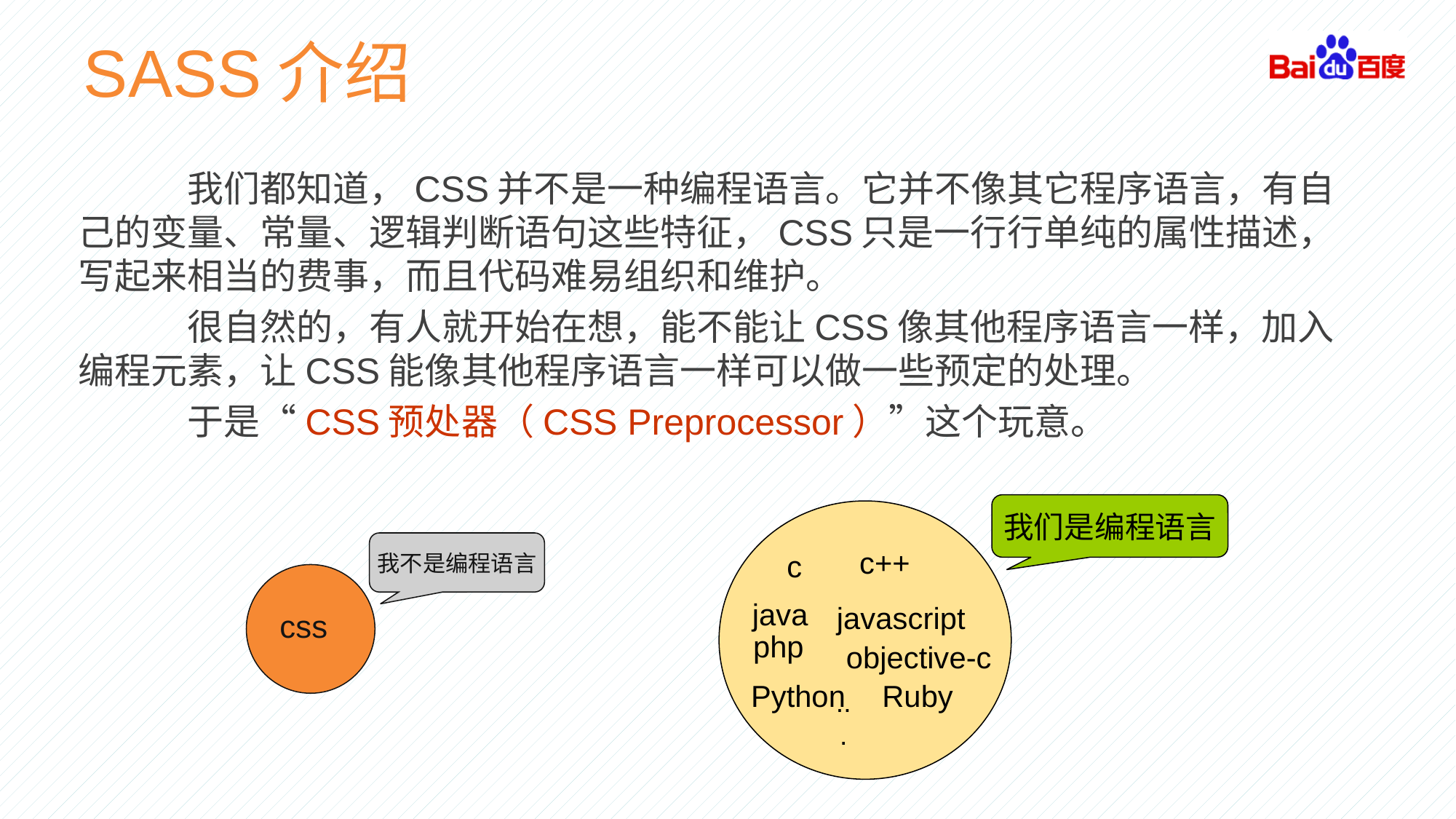

# SASS介绍
		我们都知道，CSS并不是一种编程语言。它并不像其它程序语言，有自己的变量、常量、逻辑判断语句这些特征，CSS只是一行行单纯的属性描述，写起来相当的费事，而且代码难易组织和维护。
		很自然的，有人就开始在想，能不能让CSS像其他程序语言一样，加入编程元素，让CSS能像其他程序语言一样可以做一些预定的处理。
		于是“CSS预处器（CSS Preprocessor）”这个玩意。
我们是编程语言

我不是编程语言
c++
c

java
javascript
css
php
objective-c
Python
Ruby
...